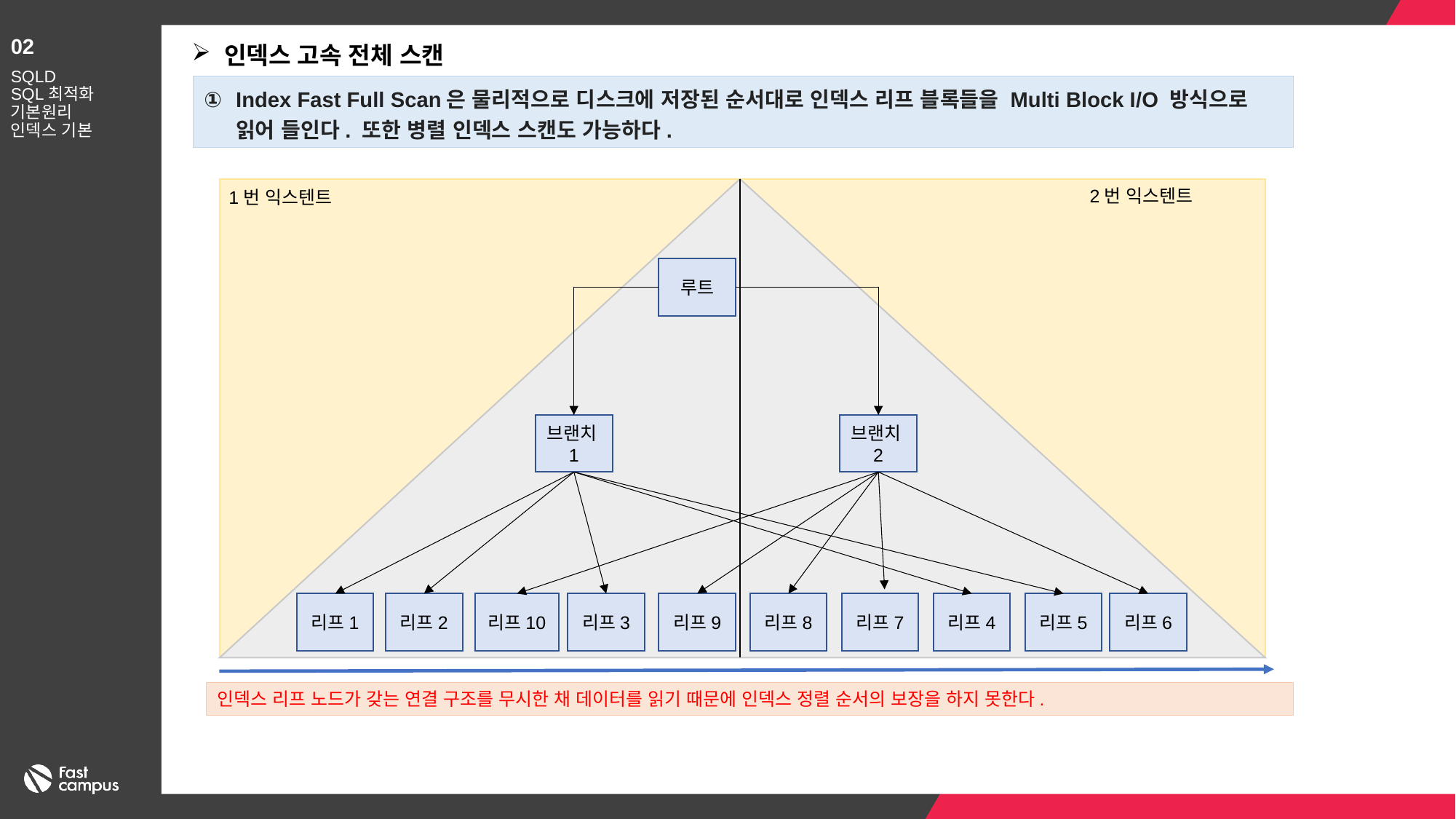

02
인덱스 고속 전체 스캔
SQLD
SQL최적화 기본원리
인덱스 기본
Index Fast Full Scan은 물리적으로 디스크에 저장된 순서대로 인덱스 리프 블록들을 Multi Block I/O 방식으로 읽어 들인다. 또한 병렬 인덱스 스캔도 가능하다.

2번 익스텐트
1번 익스텐트
루트
브랜치1
브랜치2
리프1
리프2
리프10
리프3
리프9
리프8
리프7
리프4
리프5
리프6
인덱스 리프 노드가 갖는 연결 구조를 무시한 채 데이터를 읽기 때문에 인덱스 정렬 순서의 보장을 하지 못한다.